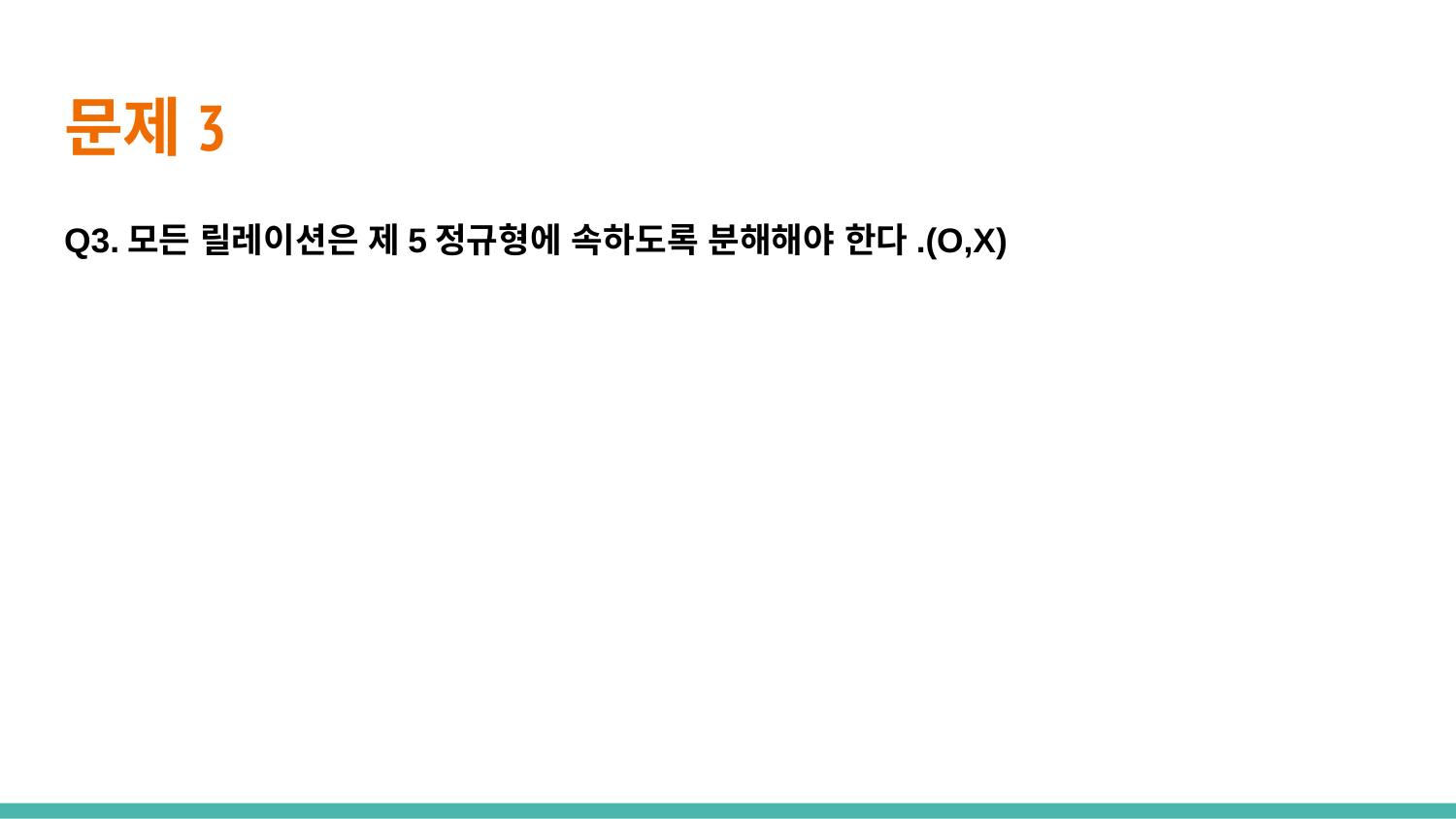

# 문제3
Q3.모든 릴레이션은 제5정규형에 속하도록 분해해야 한다.(O,X)